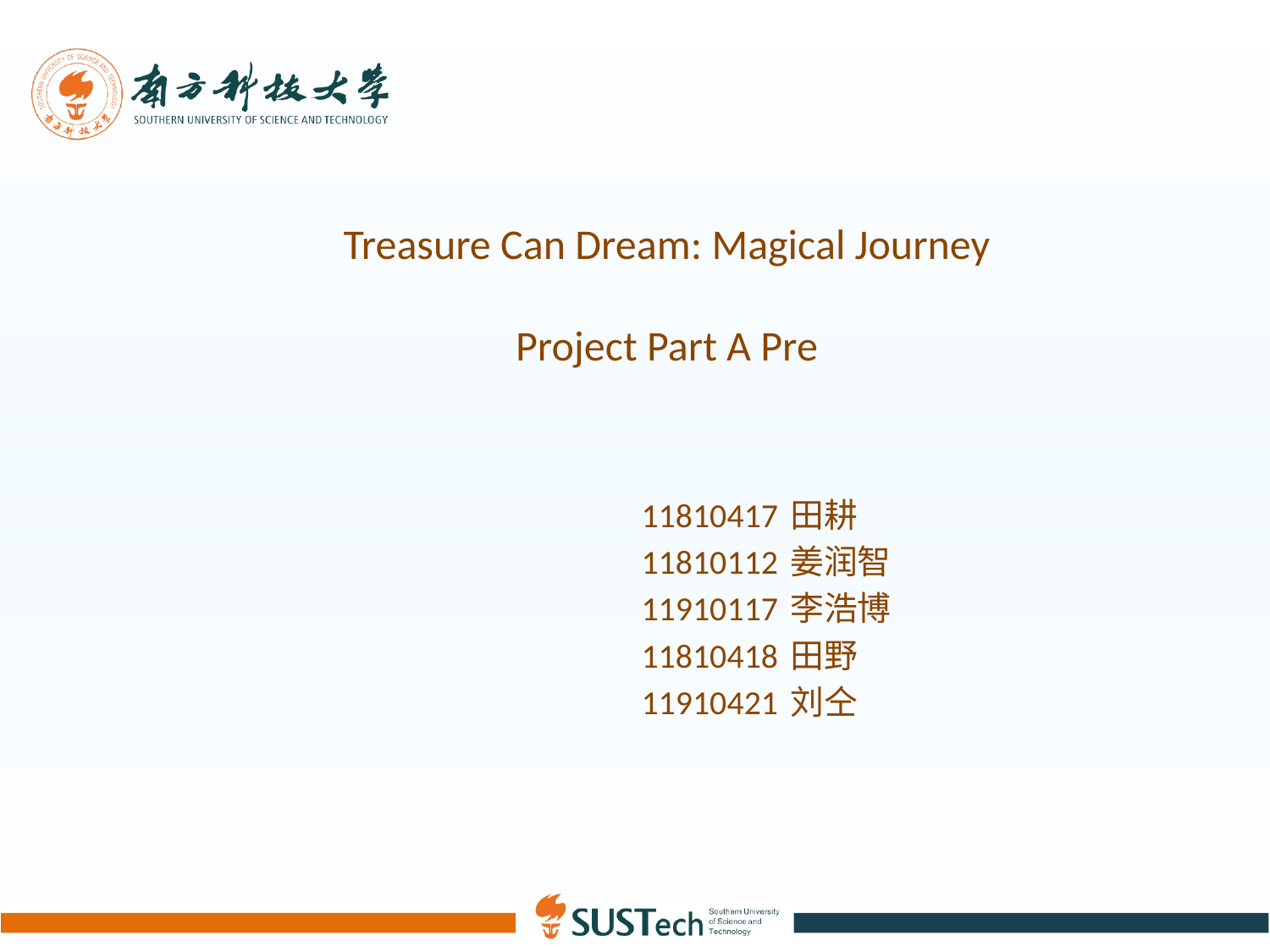

# Treasure Can Dream: Magical Journey Project Part A Pre
11810417 田耕
11810112 姜润智
11910117 李浩博
11810418 田野
11910421 刘仝